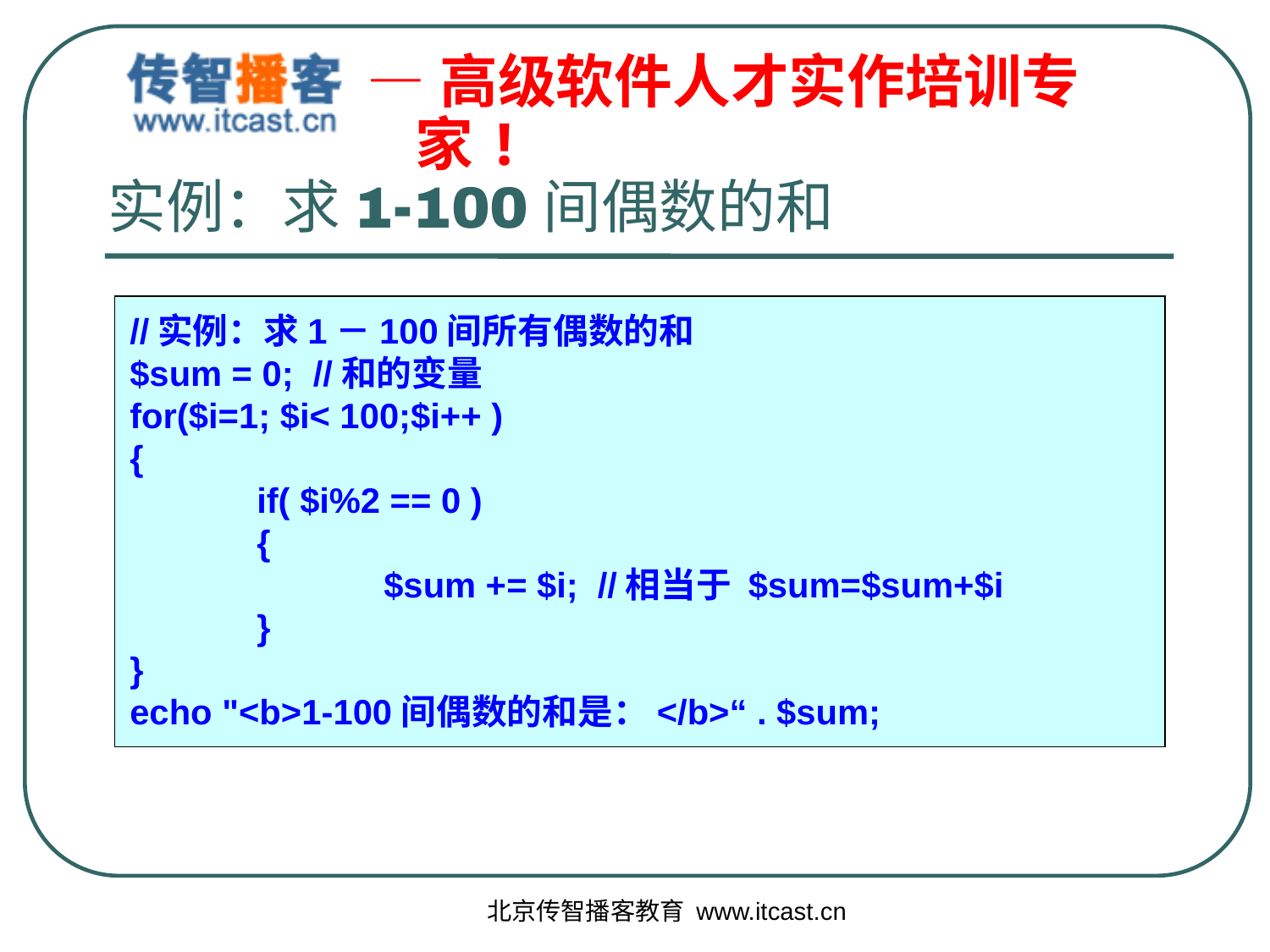

实例：求1-100间偶数的和
//实例：求1－100间所有偶数的和
$sum = 0;  //和的变量
for($i=1; $i< 100;$i++ )
{
	if( $i%2 == 0 )
	{
		$sum += $i;  //相当于 $sum=$sum+$i
	}
}
echo "<b>1-100间偶数的和是：</b>“ . $sum;